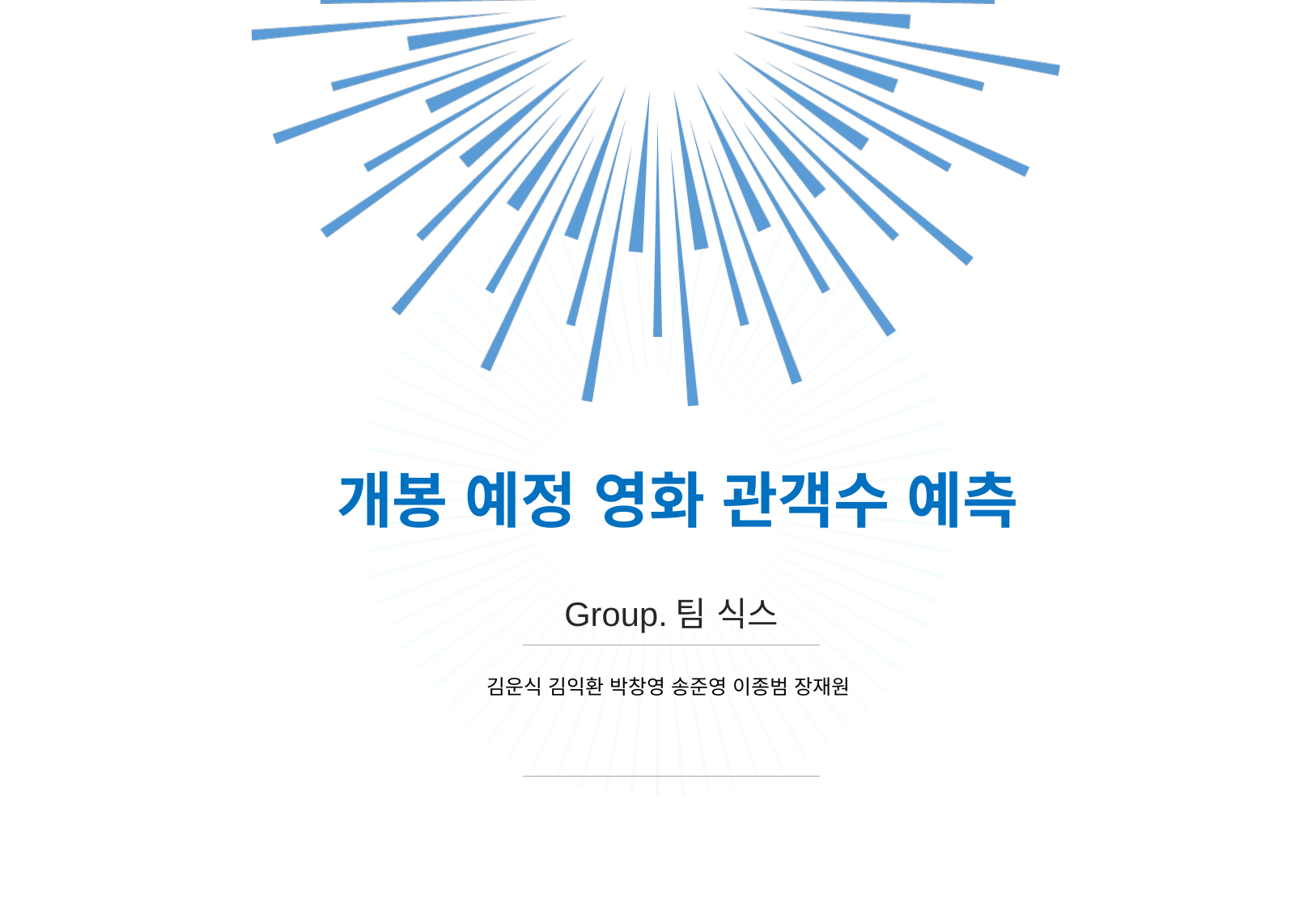

개봉 예정 영화 관객수 예측
Group.팀 식스
김운식 김익환 박창영 송준영 이종범 장재원